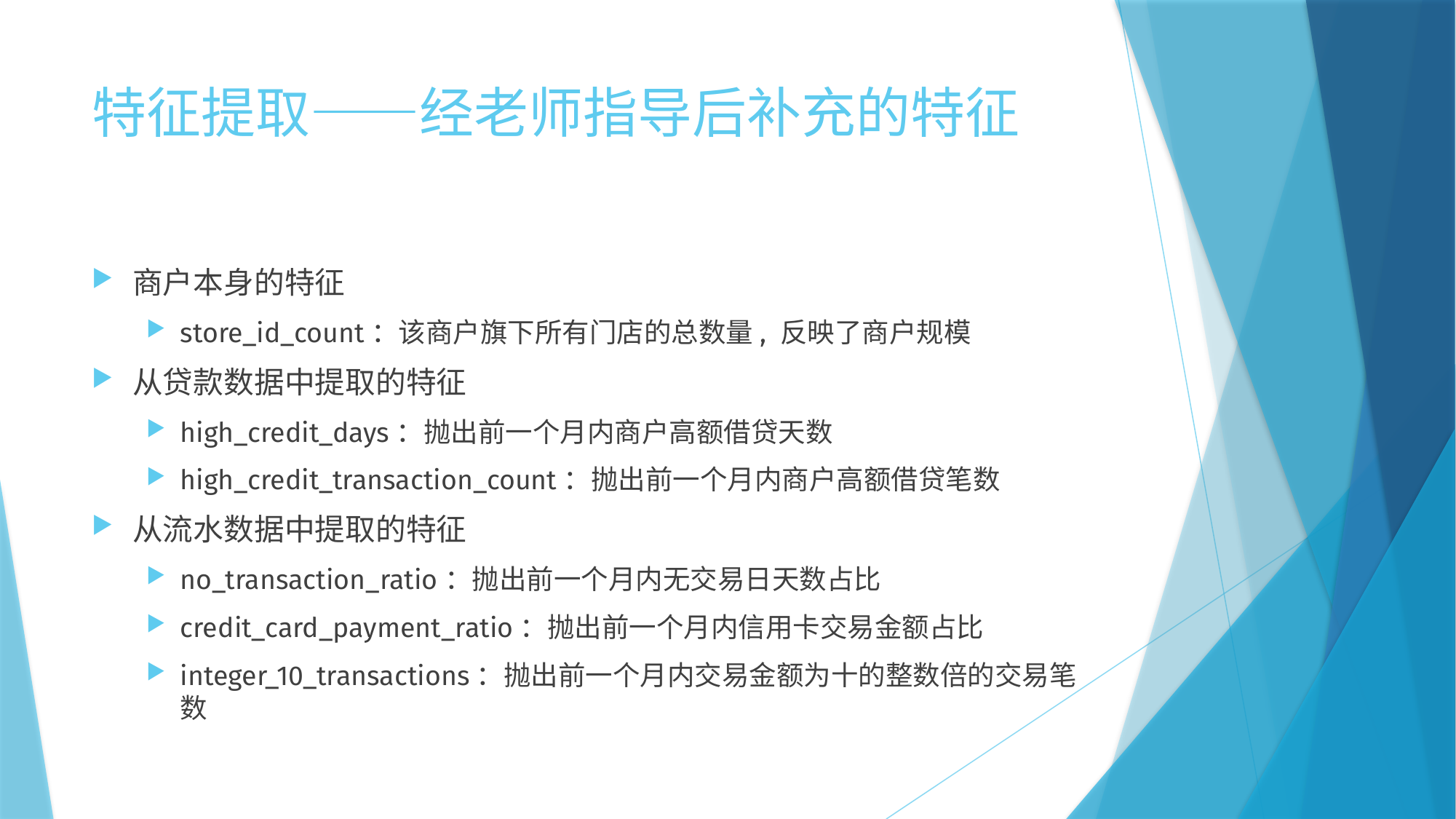

# 特征提取——经老师指导后补充的特征
商户本身的特征
store_id_count：该商户旗下所有门店的总数量, 反映了商户规模
从贷款数据中提取的特征
high_credit_days：抛出前一个月内商户高额借贷天数
high_credit_transaction_count：抛出前一个月内商户高额借贷笔数
从流水数据中提取的特征
no_transaction_ratio：抛出前一个月内无交易日天数占比
credit_card_payment_ratio：抛出前一个月内信用卡交易金额占比
integer_10_transactions：抛出前一个月内交易金额为十的整数倍的交易笔数